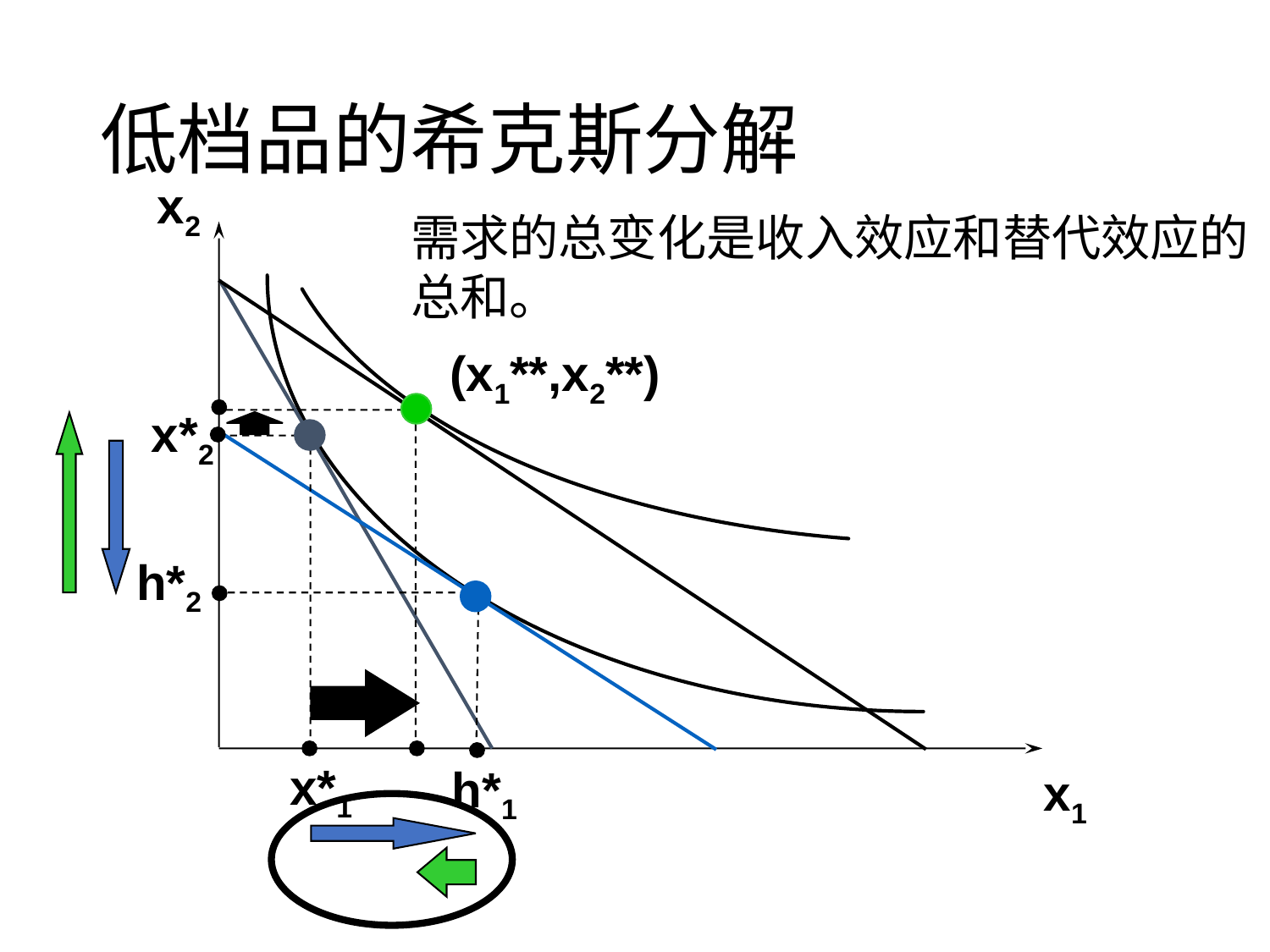

# 低档品的希克斯分解

x2
需求的总变化是收入效应和替代效应的
总和。

(x1**,x2**)

x*2

h*2

x*1
h*1
x1